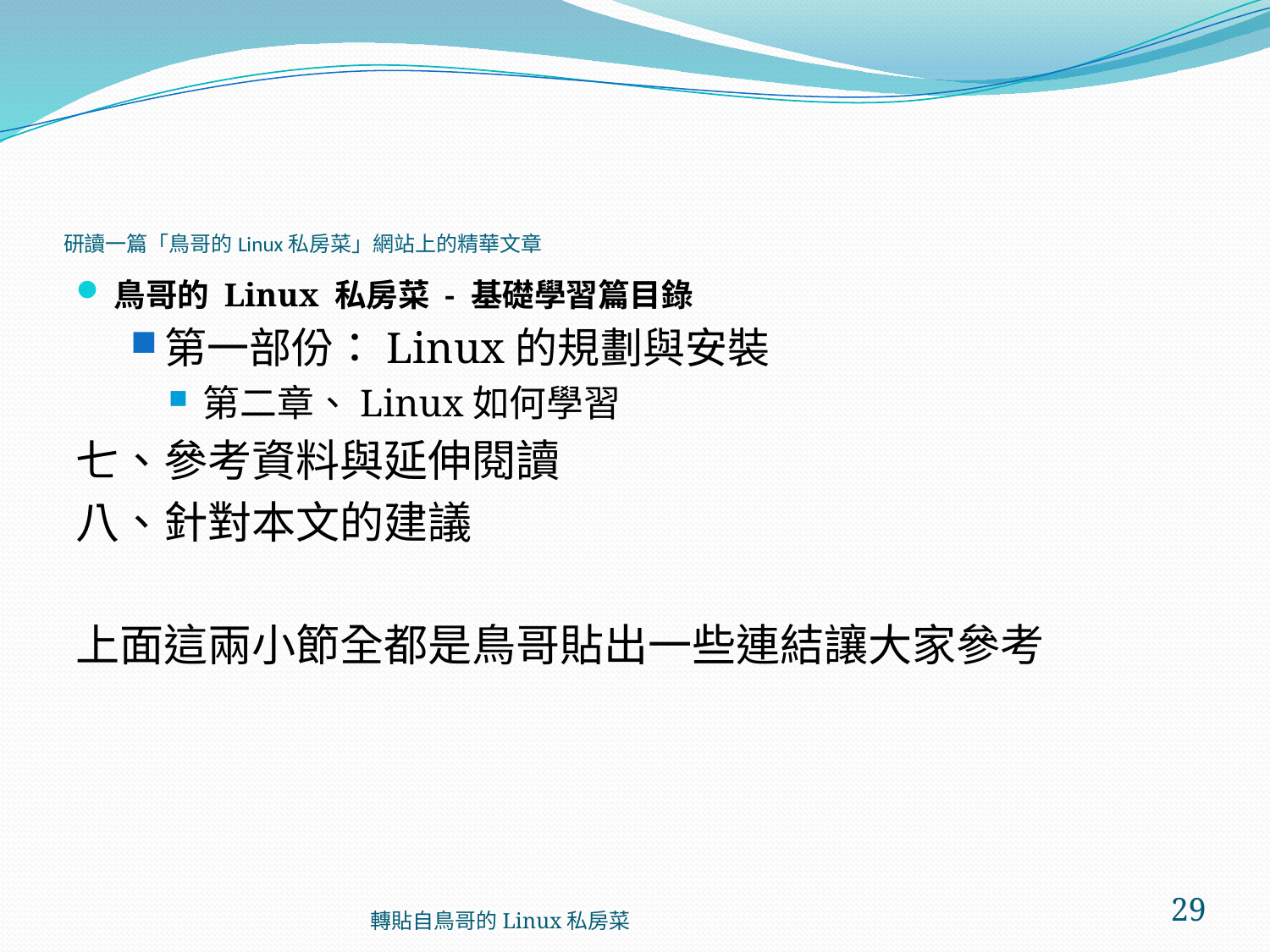

# 研讀一篇「鳥哥的Linux私房菜」網站上的精華文章
鳥哥的 Linux 私房菜 - 基礎學習篇目錄
第一部份：Linux的規劃與安裝
第二章、Linux如何學習
七、參考資料與延伸閱讀
八、針對本文的建議

上面這兩小節全都是鳥哥貼出一些連結讓大家參考

轉貼自鳥哥的Linux私房菜
29